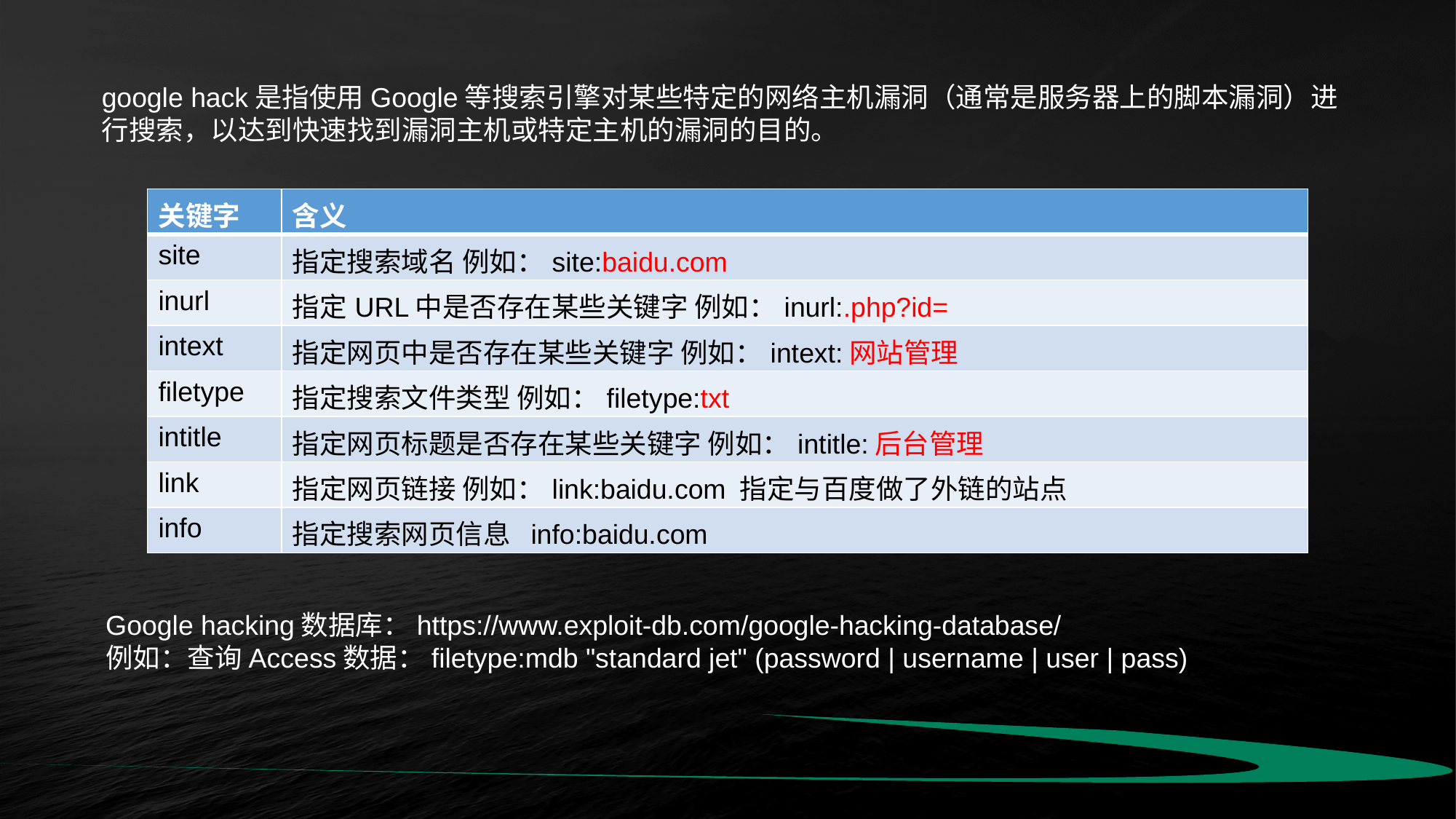

google hack是指使用Google等搜索引擎对某些特定的网络主机漏洞（通常是服务器上的脚本漏洞）进行搜索，以达到快速找到漏洞主机或特定主机的漏洞的目的。
| 关键字 | 含义 |
| --- | --- |
| site | 指定搜索域名 例如：site:baidu.com |
| inurl | 指定URL中是否存在某些关键字 例如：inurl:.php?id= |
| intext | 指定网页中是否存在某些关键字 例如：intext:网站管理 |
| filetype | 指定搜索文件类型 例如：filetype:txt |
| intitle | 指定网页标题是否存在某些关键字 例如：intitle:后台管理 |
| link | 指定网页链接 例如：link:baidu.com 指定与百度做了外链的站点 |
| info | 指定搜索网页信息 info:baidu.com |
Google hacking数据库：https://www.exploit-db.com/google-hacking-database/
例如：查询Access数据：filetype:mdb "standard jet" (password | username | user | pass)